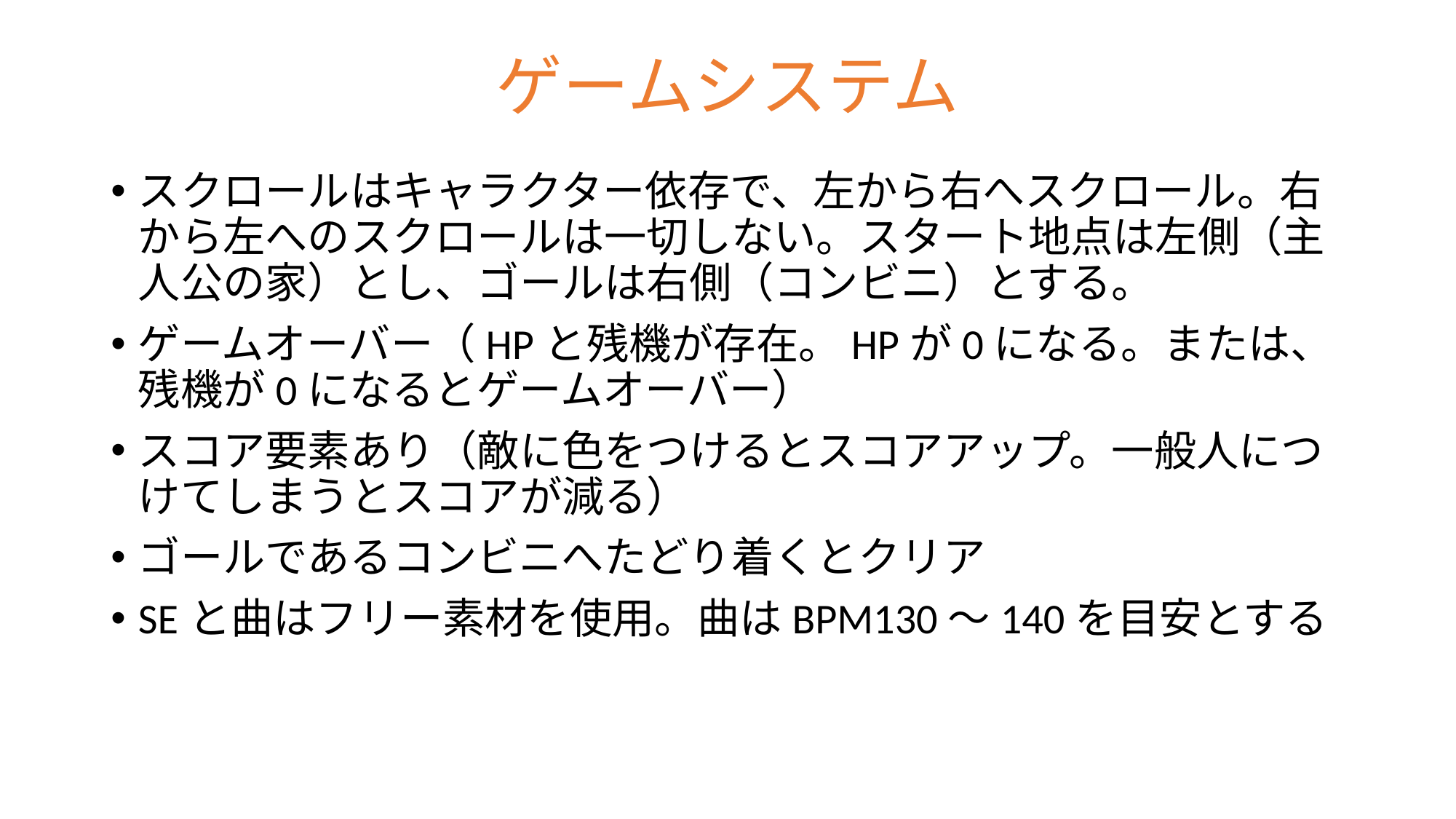

# ゲームシステム
スクロールはキャラクター依存で、左から右へスクロール。右から左へのスクロールは一切しない。スタート地点は左側（主人公の家）とし、ゴールは右側（コンビニ）とする。
ゲームオーバー（HPと残機が存在。HPが0になる。または、残機が0になるとゲームオーバー）
スコア要素あり（敵に色をつけるとスコアアップ。一般人につけてしまうとスコアが減る）
ゴールであるコンビニへたどり着くとクリア
SEと曲はフリー素材を使用。曲はBPM130～140を目安とする